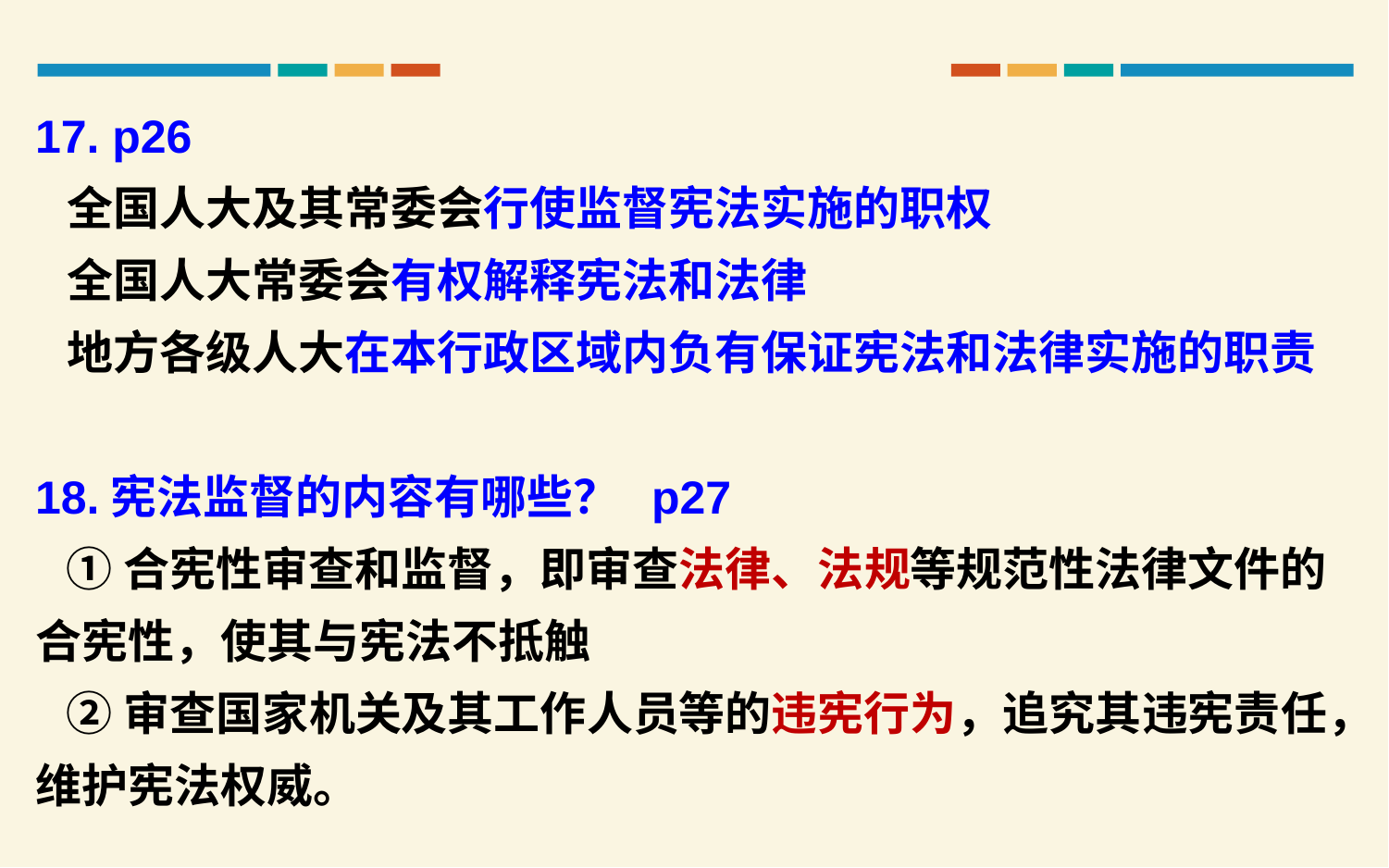

17. p26
  全国人大及其常委会行使监督宪法实施的职权
  全国人大常委会有权解释宪法和法律
  地方各级人大在本行政区域内负有保证宪法和法律实施的职责

18.宪法监督的内容有哪些？  p27
   ①合宪性审查和监督，即审查法律、法规等规范性法律文件的合宪性，使其与宪法不抵触
   ②审查国家机关及其工作人员等的违宪行为，追究其违宪责任，维护宪法权威。